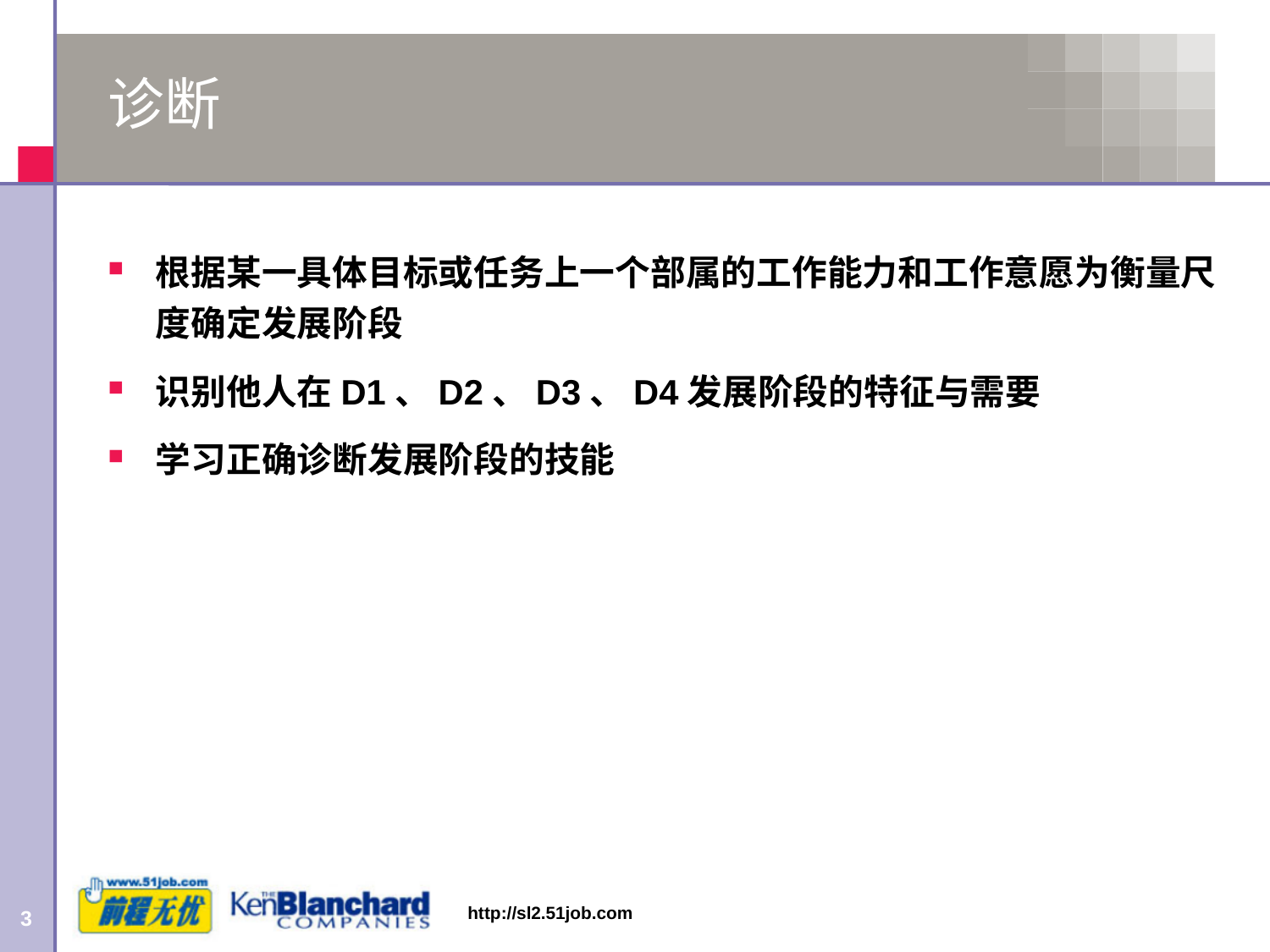

# 诊断
根据某一具体目标或任务上一个部属的工作能力和工作意愿为衡量尺度确定发展阶段
识别他人在D1、D2、D3、D4发展阶段的特征与需要
学习正确诊断发展阶段的技能